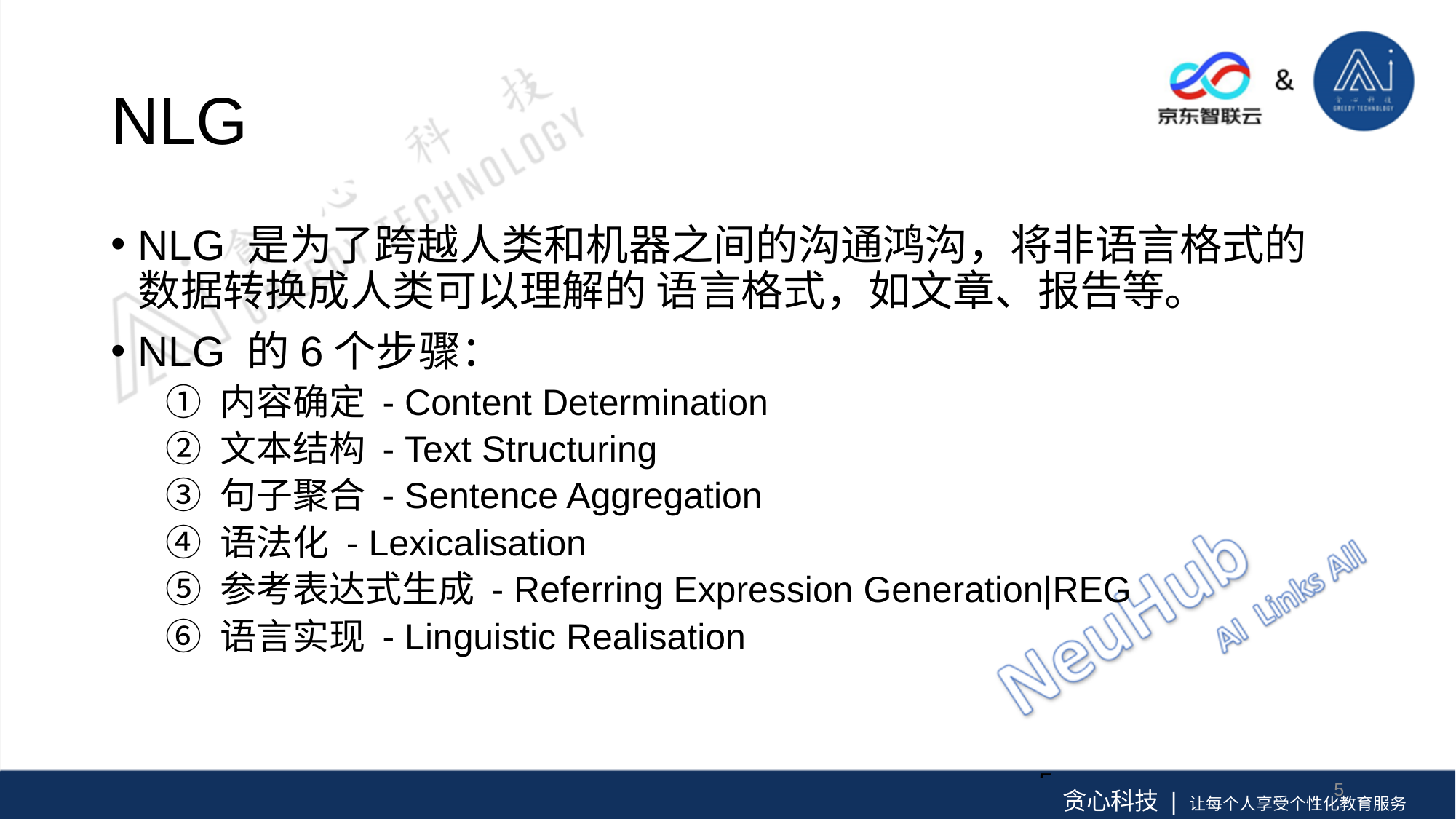

# NLG
NLG 是为了跨越⼈类和机器之间的沟通鸿沟，将⾮语⾔格式的数据转换成⼈类可以理解的 语⾔格式，如⽂章、报告等。
NLG 的6个步骤：
内容确定 - Content Determination
⽂本结构 - Text Structuring
句⼦聚合 - Sentence Aggregation
语法化 - Lexicalisation
参考表达式⽣成 - Referring Expression Generation|REG
语⾔实现 - Linguistic Realisation